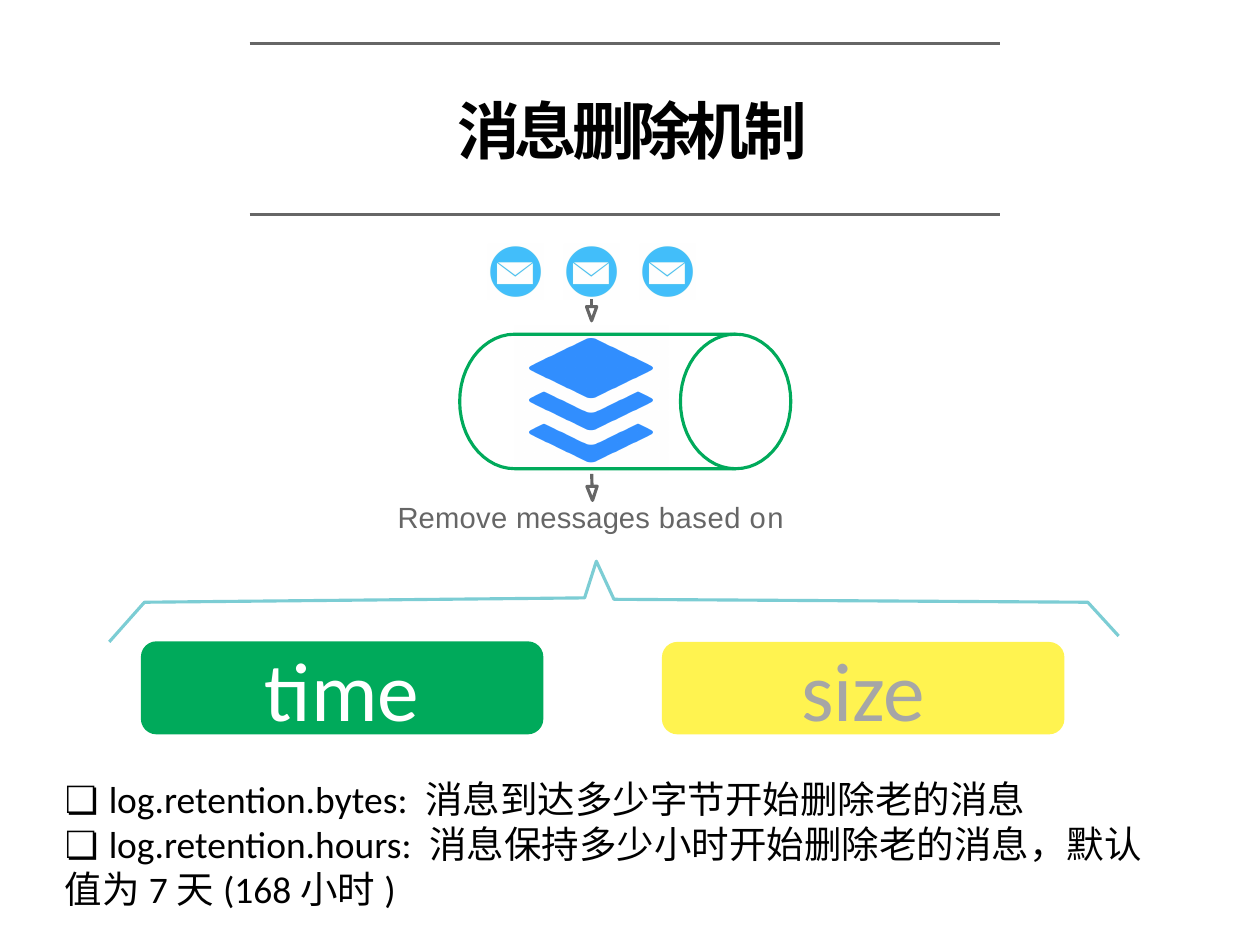

# 消息删除机制

Remove messages based on

time
size
number of  messages
❏ log.retention.bytes: 消息到达多少字节开始删除老的消息
❏ log.retention.hours: 消息保持多少小时开始删除老的消息，默认值为7天(168小时)